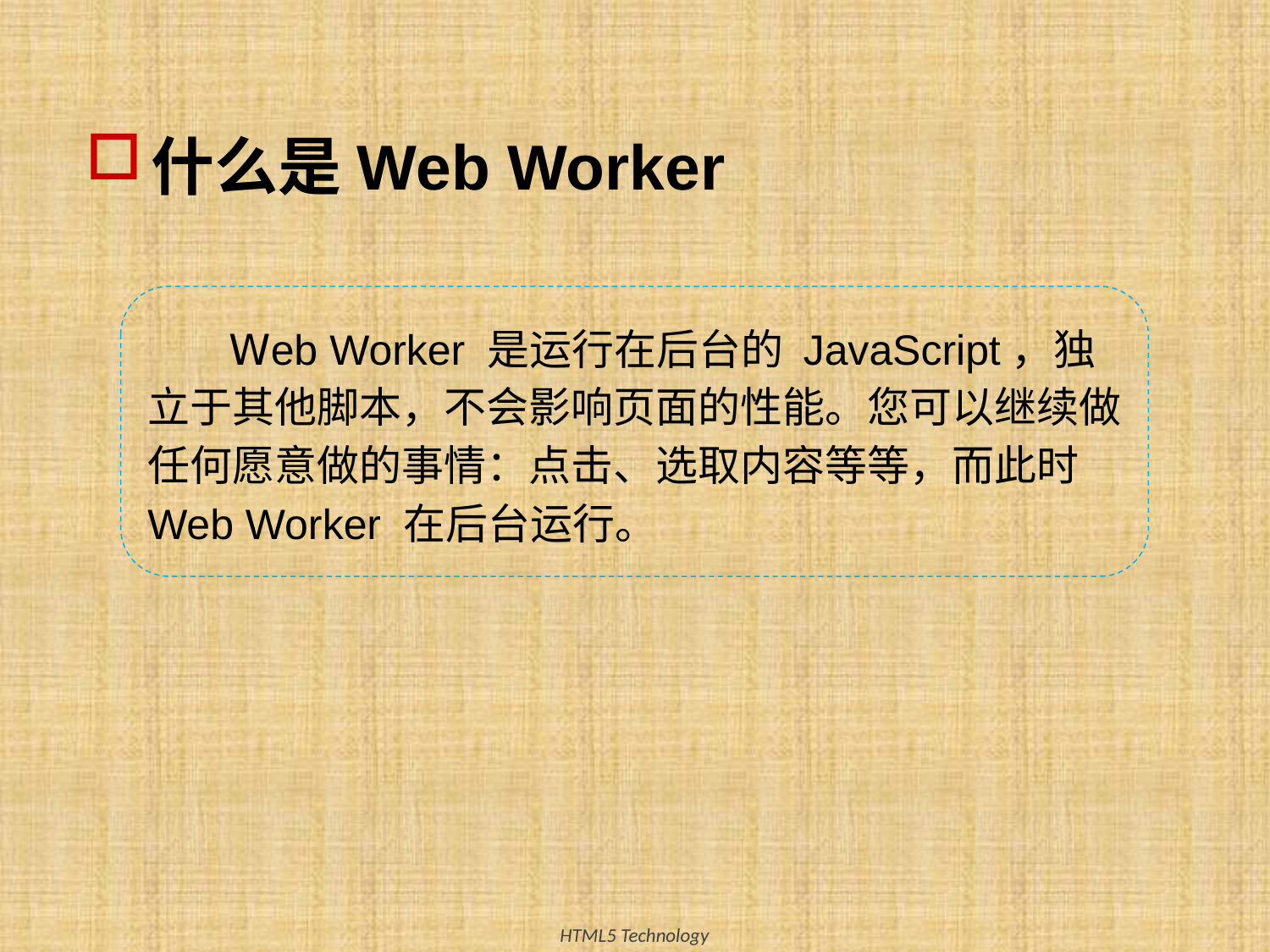

什么是Web Worker
      Web Worker 是运行在后台的 JavaScript，独立于其他脚本，不会影响页面的性能。您可以继续做任何愿意做的事情：点击、选取内容等等，而此时 Web Worker 在后台运行。
3
HTML5 Technology